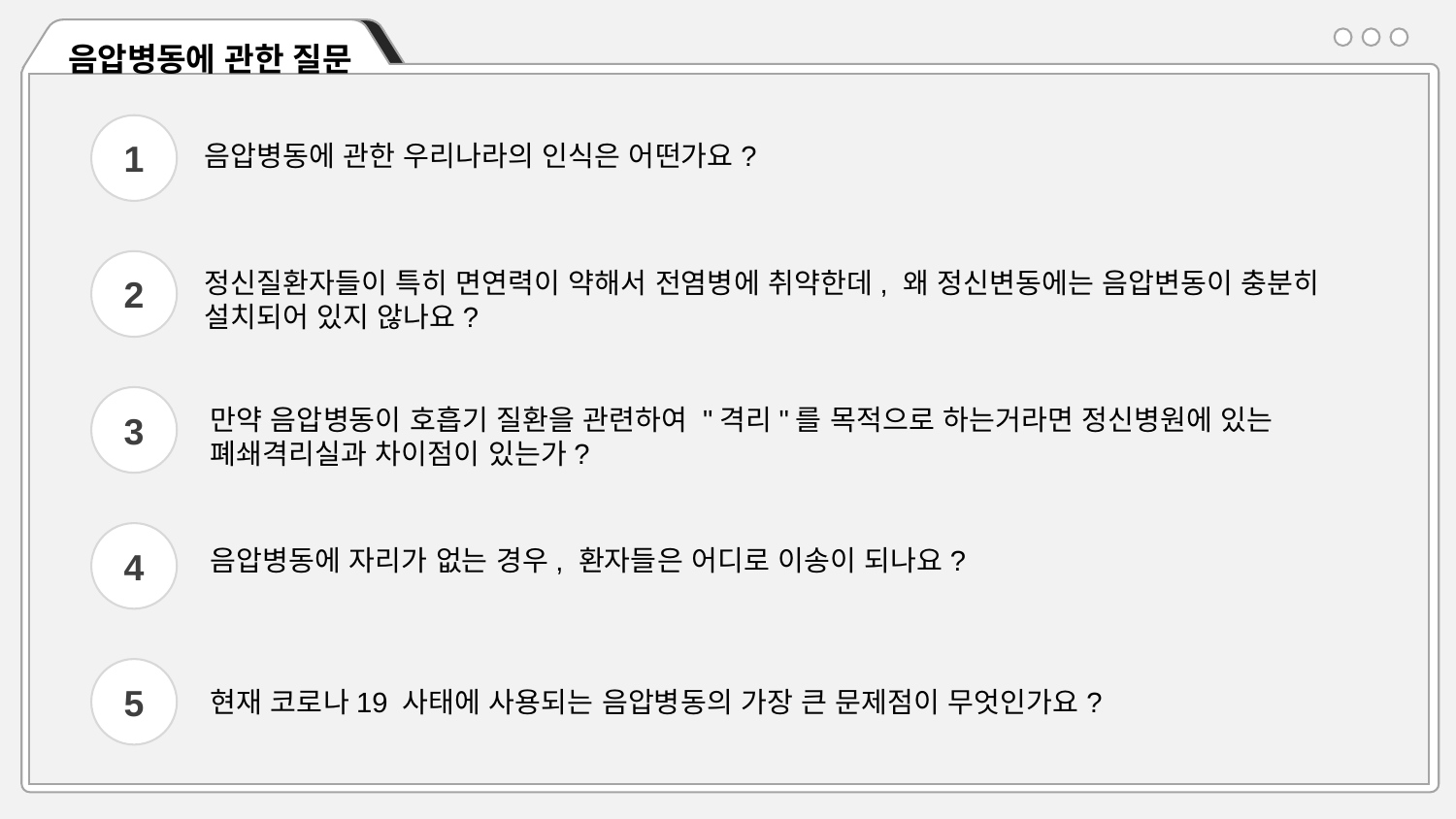

음압병동에 관한 질문

1
음압병동에 관한 우리나라의 인식은 어떤가요?
정신질환자들이 특히 면연력이 약해서 전염병에 취약한데, 왜 정신변동에는 음압변동이 충분히 설치되어 있지 않나요?
2
만약 음압병동이 호흡기 질환을 관련하여 "격리"를 목적으로 하는거라면 정신병원에 있는 폐쇄격리실과 차이점이 있는가?
3

4
음압병동에 자리가 없는 경우, 환자들은 어디로 이송이 되나요?
5
현재 코로나19 사태에 사용되는 음압병동의 가장 큰 문제점이 무엇인가요?